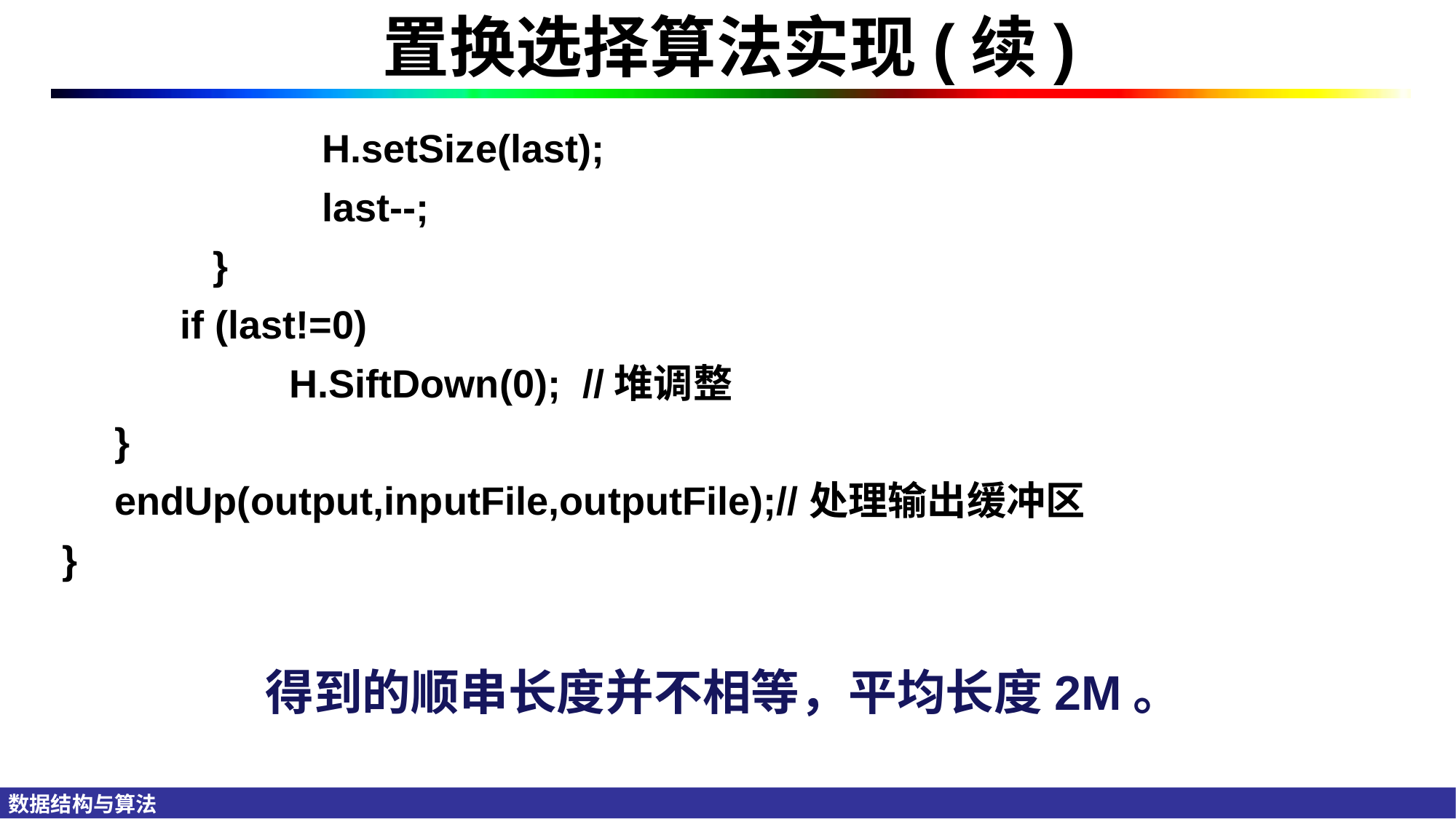

置换选择算法实现(续)
			H.setSize(last);
			last--;
		}
	       if (last!=0)
		       H.SiftDown(0);  //堆调整
  	 }
	 endUp(output,inputFile,outputFile);//处理输出缓冲区
}
得到的顺串长度并不相等，平均长度2M。